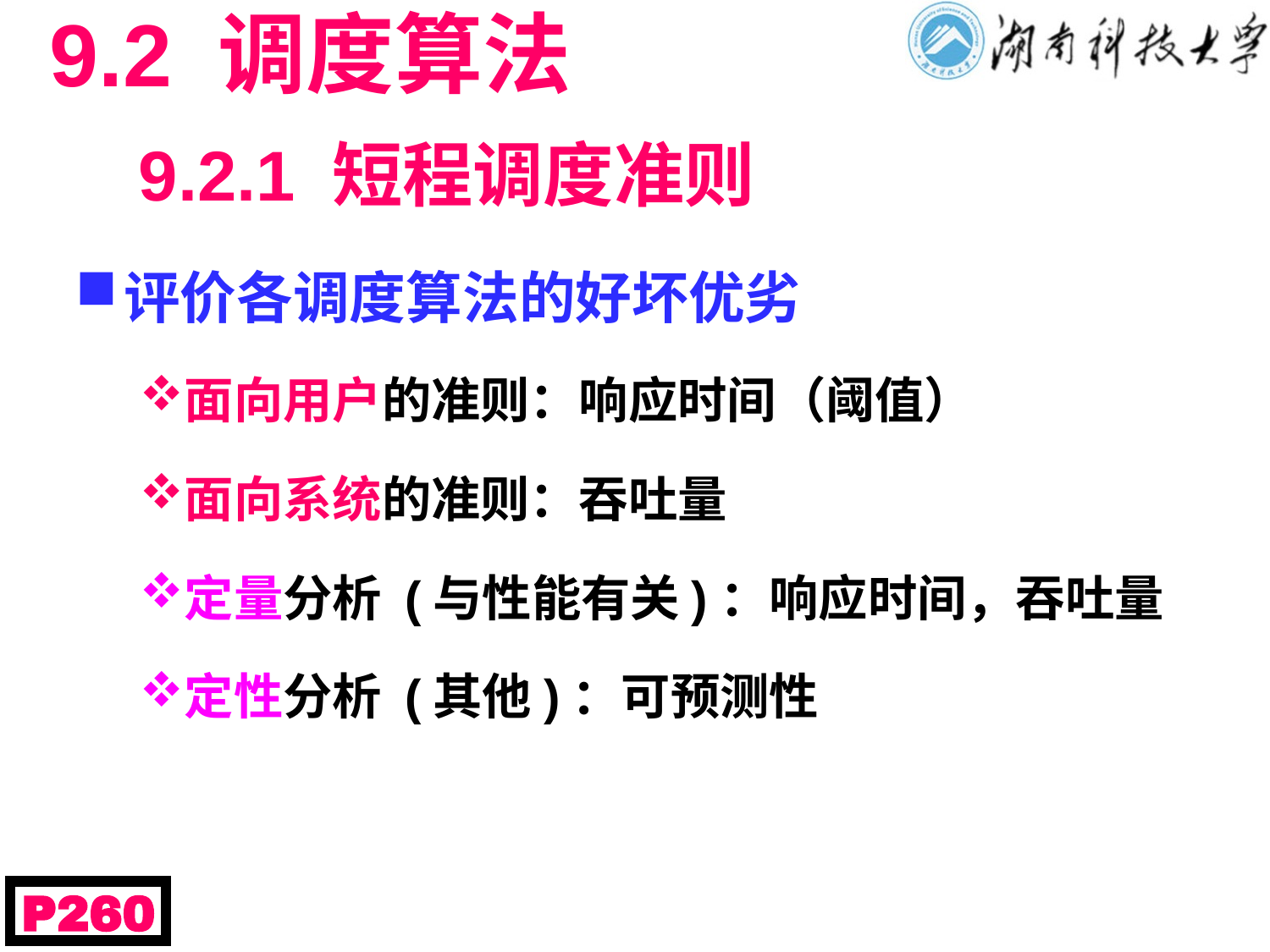

# 9.2 调度算法 9.2.1 短程调度准则
评价各调度算法的好坏优劣
面向用户的准则：响应时间（阈值）
面向系统的准则：吞吐量
定量分析 (与性能有关)：响应时间，吞吐量
定性分析 (其他)：可预测性
P260